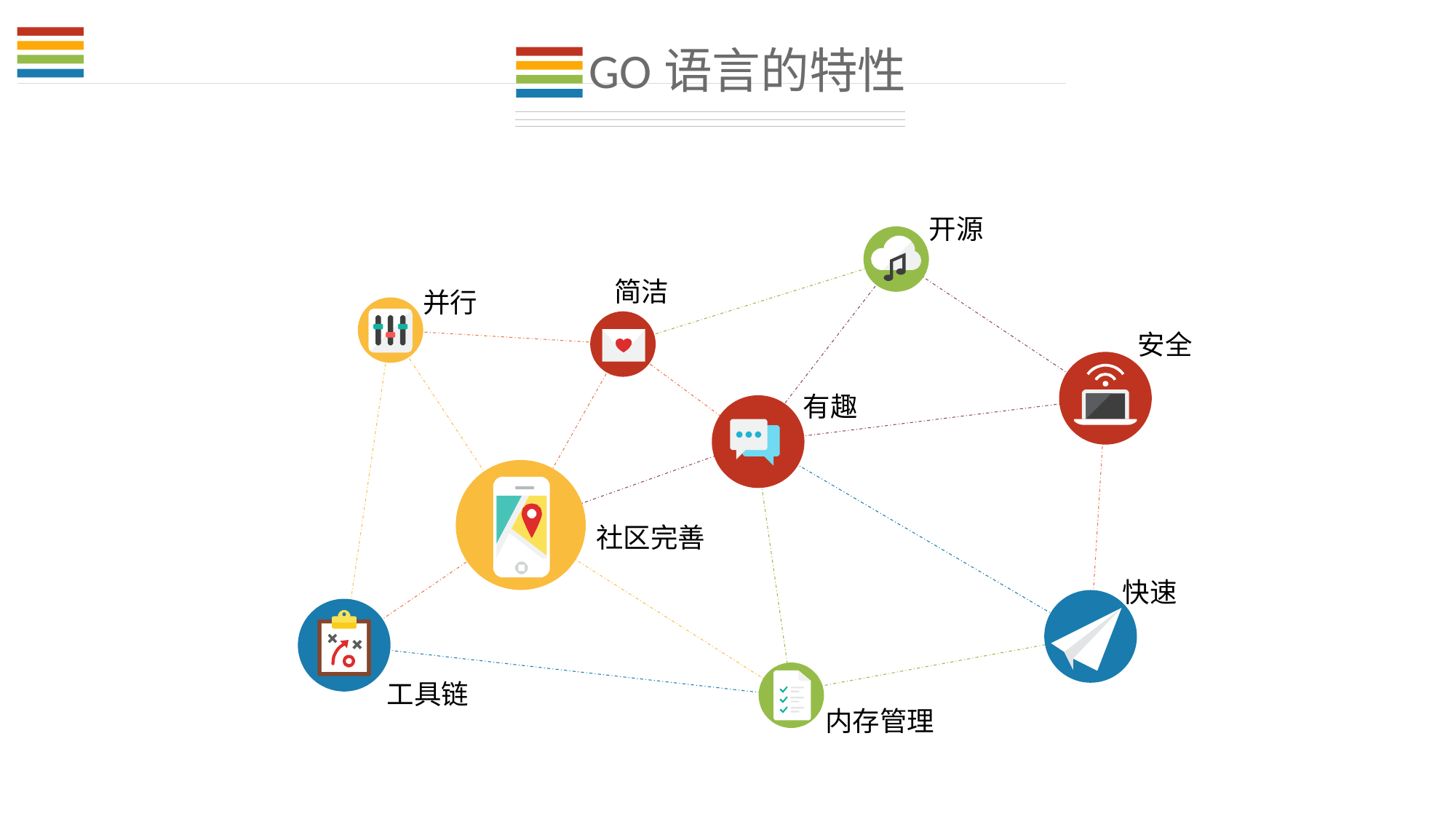

GO语言的特性

开源

简洁
并行

安全

有趣

社区完善
快速

工具链
内存管理